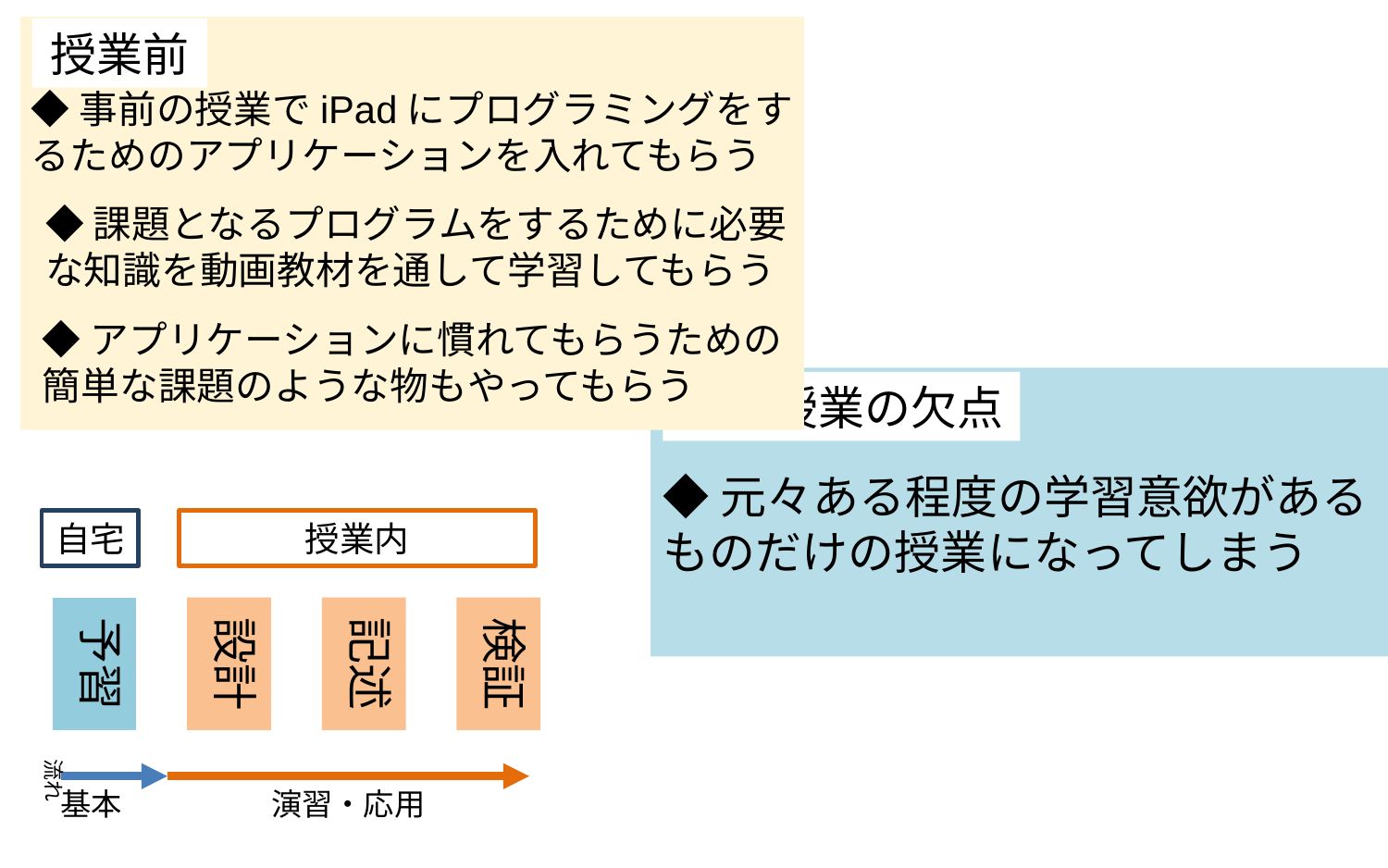

授業前
◆事前の授業でiPadにプログラミングをす
るためのアプリケーションを入れてもらう
◆課題となるプログラムをするために必要
な知識を動画教材を通して学習してもらう
◆アプリケーションに慣れてもらうための
簡単な課題のような物もやってもらう

反転授業の欠点
◆元々ある程度の学習意欲がある
ものだけの授業になってしまう
自宅
授業内
予習
設計
記述
検証
基本
演習・応用
流れ